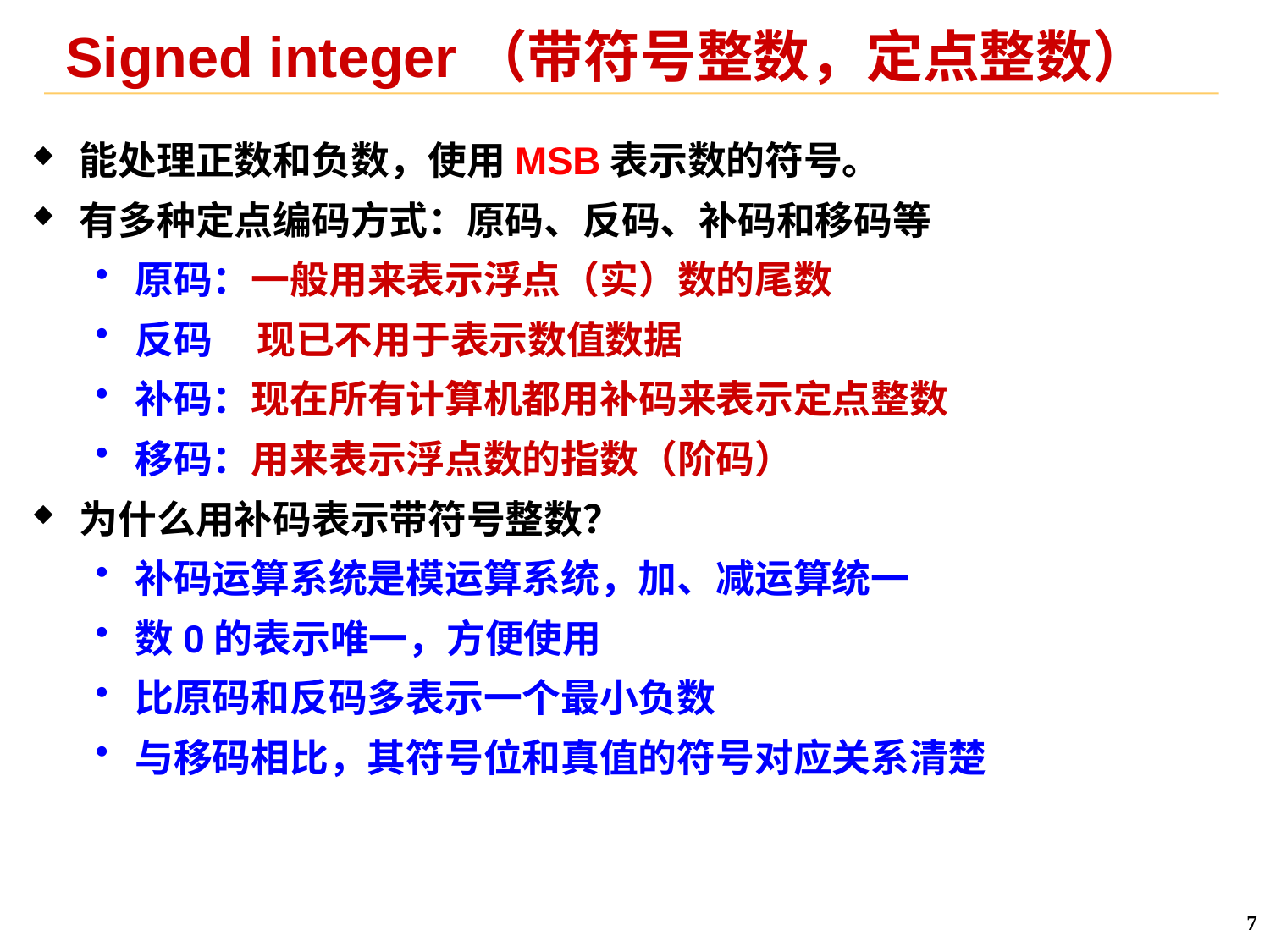

# Signed integer（带符号整数，定点整数）
能处理正数和负数，使用MSB表示数的符号。
有多种定点编码方式：原码、反码、补码和移码等
原码：一般用来表示浮点（实）数的尾数
反码     现已不用于表示数值数据
补码：现在所有计算机都用补码来表示定点整数
移码：用来表示浮点数的指数（阶码）
为什么用补码表示带符号整数？
补码运算系统是模运算系统，加、减运算统一
数0的表示唯一，方便使用
比原码和反码多表示一个最小负数
与移码相比，其符号位和真值的符号对应关系清楚
7